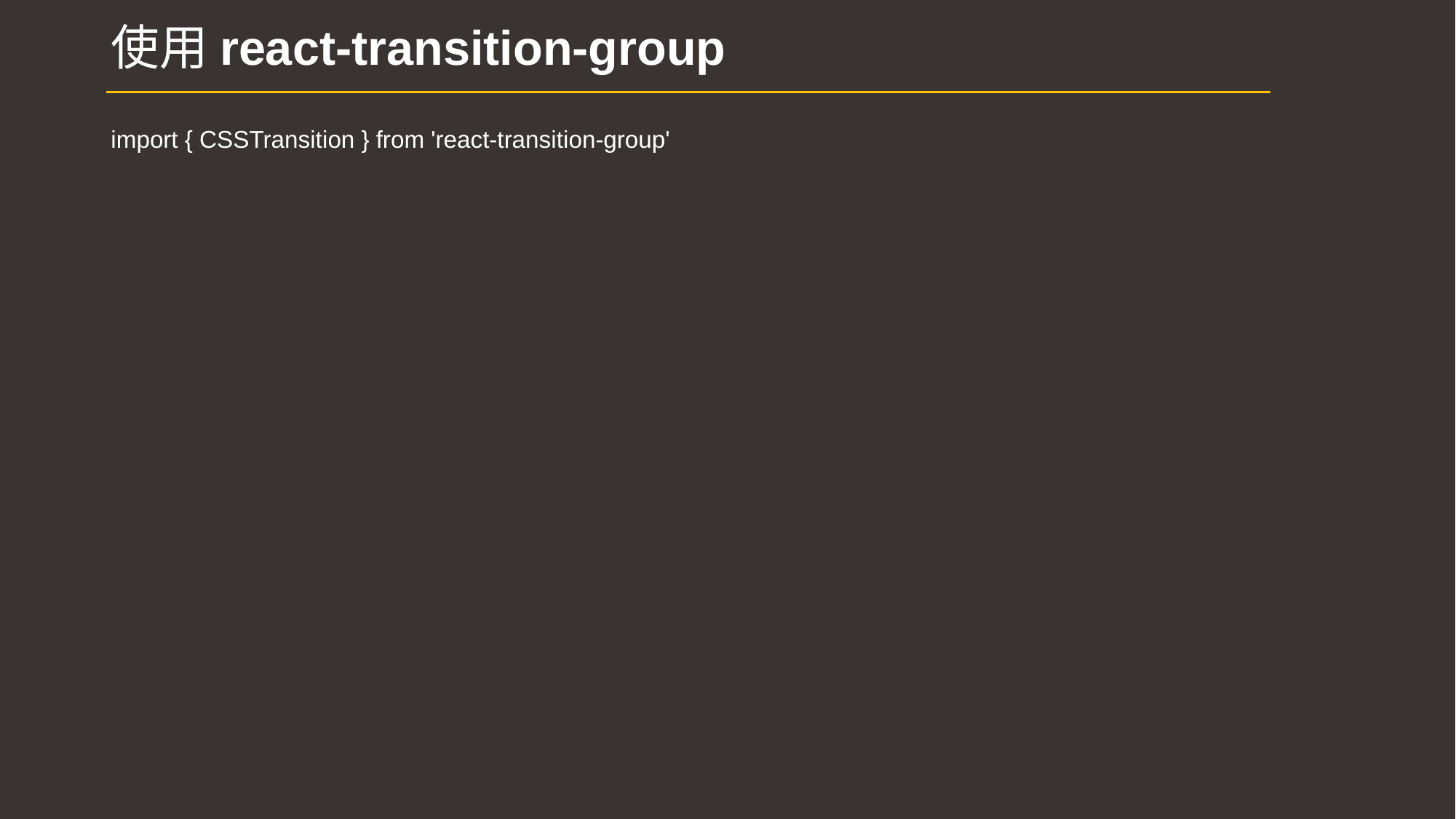

# 使用react-transition-group
import { CSSTransition } from 'react-transition-group'